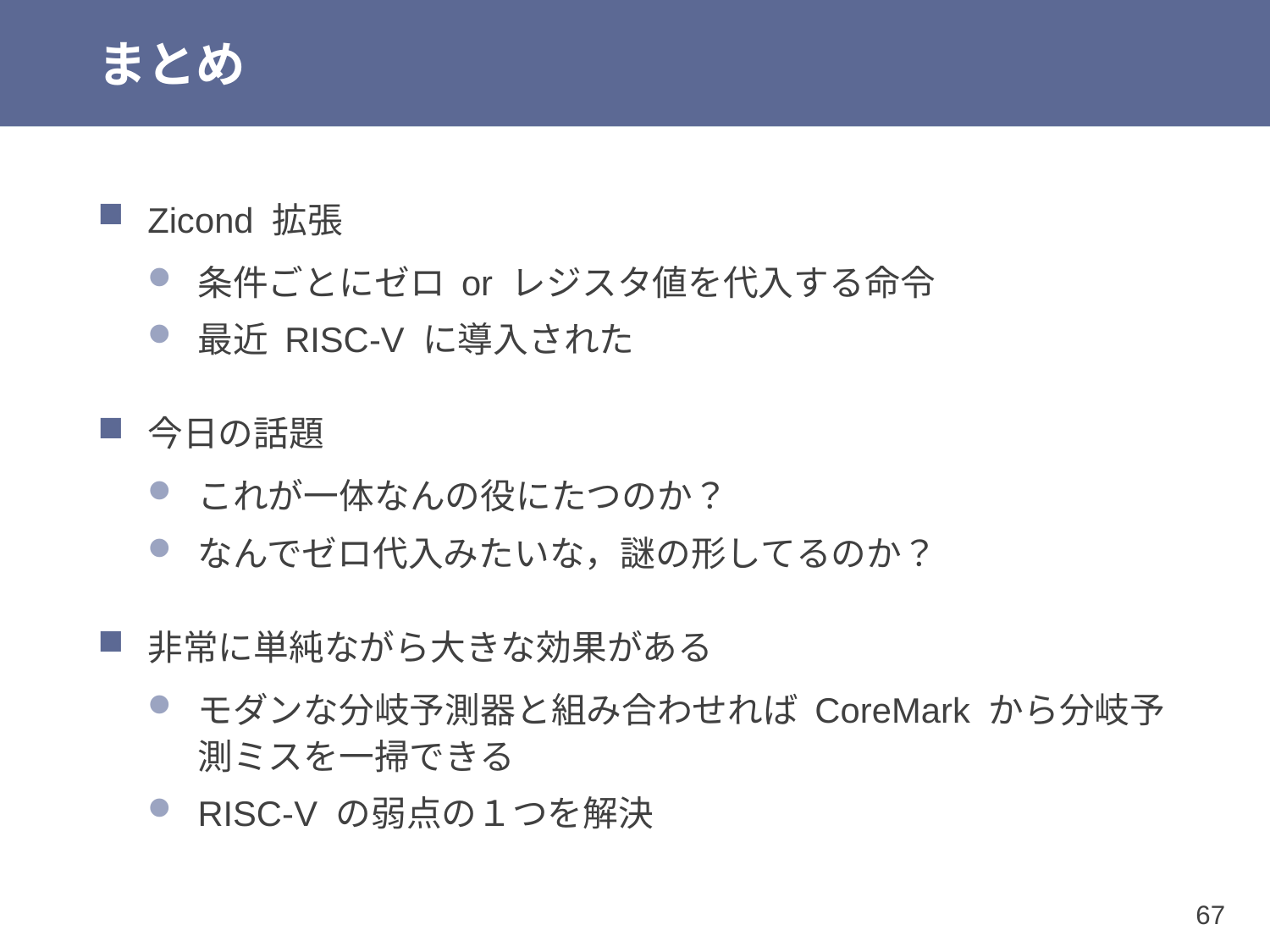

# まとめ
Zicond 拡張
条件ごとにゼロ or レジスタ値を代入する命令
最近 RISC-V に導入された
今日の話題
これが一体なんの役にたつのか？
なんでゼロ代入みたいな，謎の形してるのか？
非常に単純ながら大きな効果がある
モダンな分岐予測器と組み合わせれば CoreMark から分岐予測ミスを一掃できる
RISC-V の弱点の１つを解決